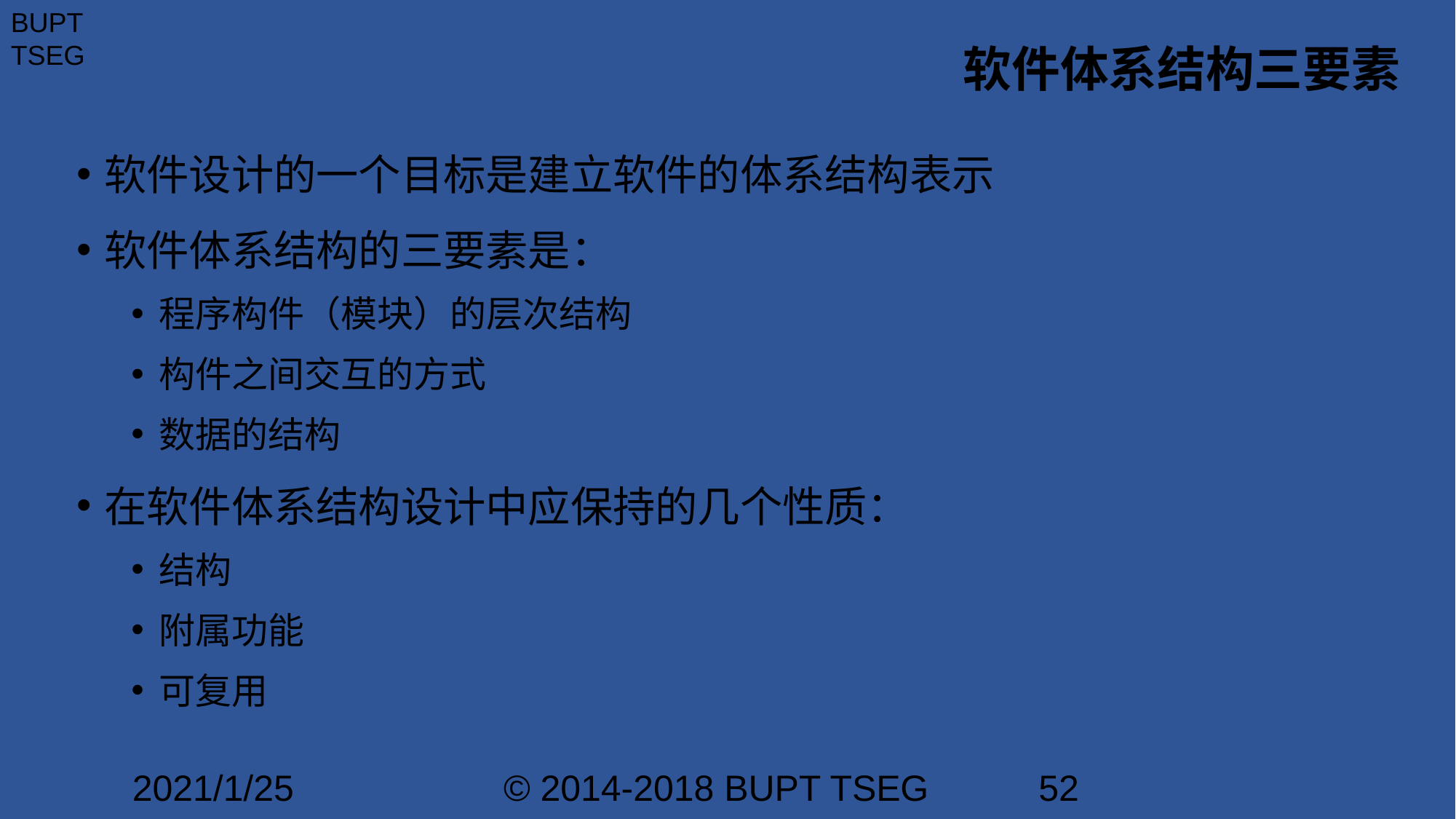

# 软件体系结构三要素
软件设计的一个目标是建立软件的体系结构表示
软件体系结构的三要素是：
程序构件（模块）的层次结构
构件之间交互的方式
数据的结构
在软件体系结构设计中应保持的几个性质：
结构
附属功能
可复用
2021/1/25
© 2014-2018 BUPT TSEG
52